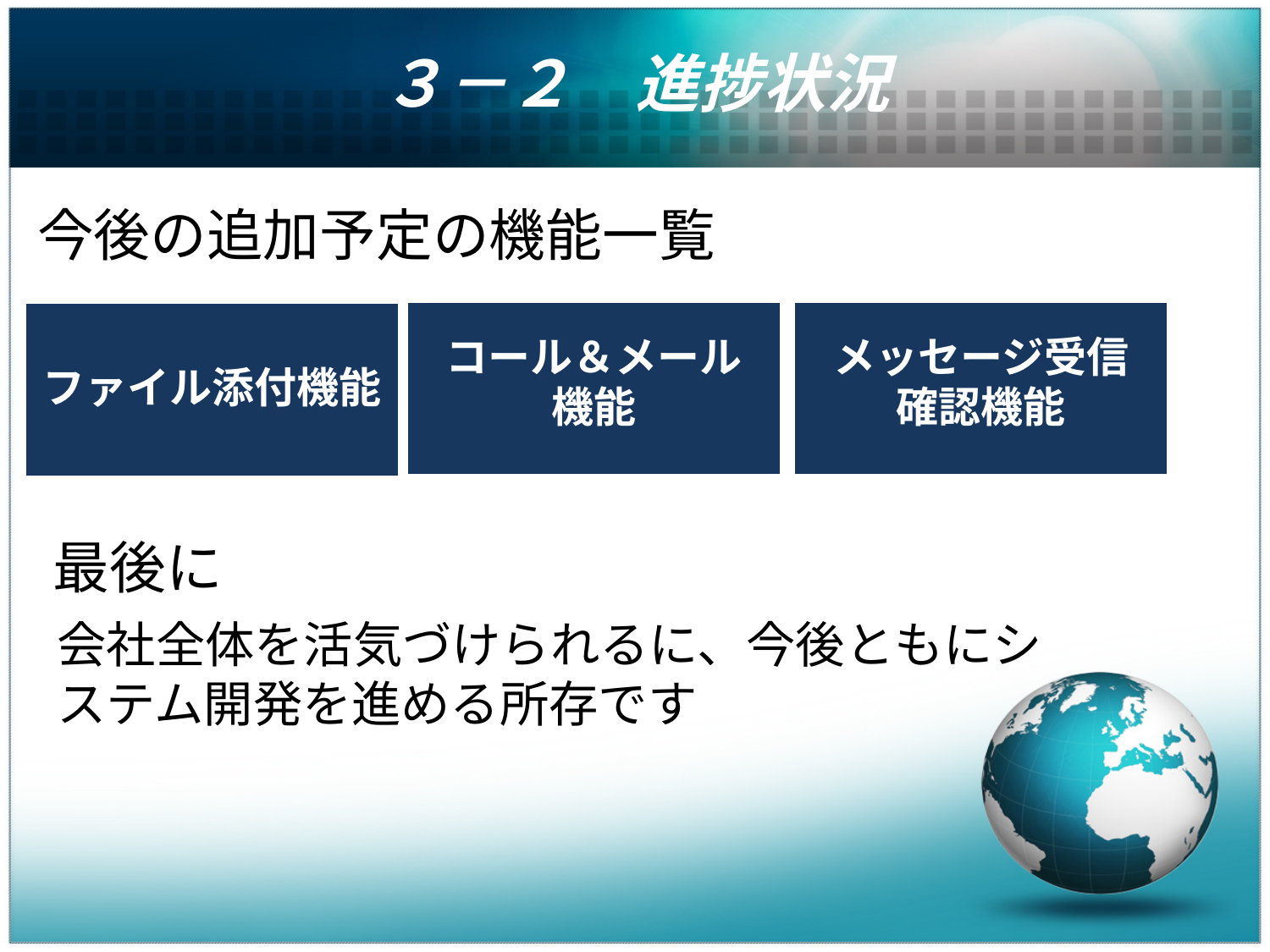

# ３－２　進捗状況
今後の追加予定の機能一覧
ファイル添付機能
コール＆メール
機能
メッセージ受信
確認機能
最後に
会社全体を活気づけられるに、今後ともにシステム開発を進める所存です